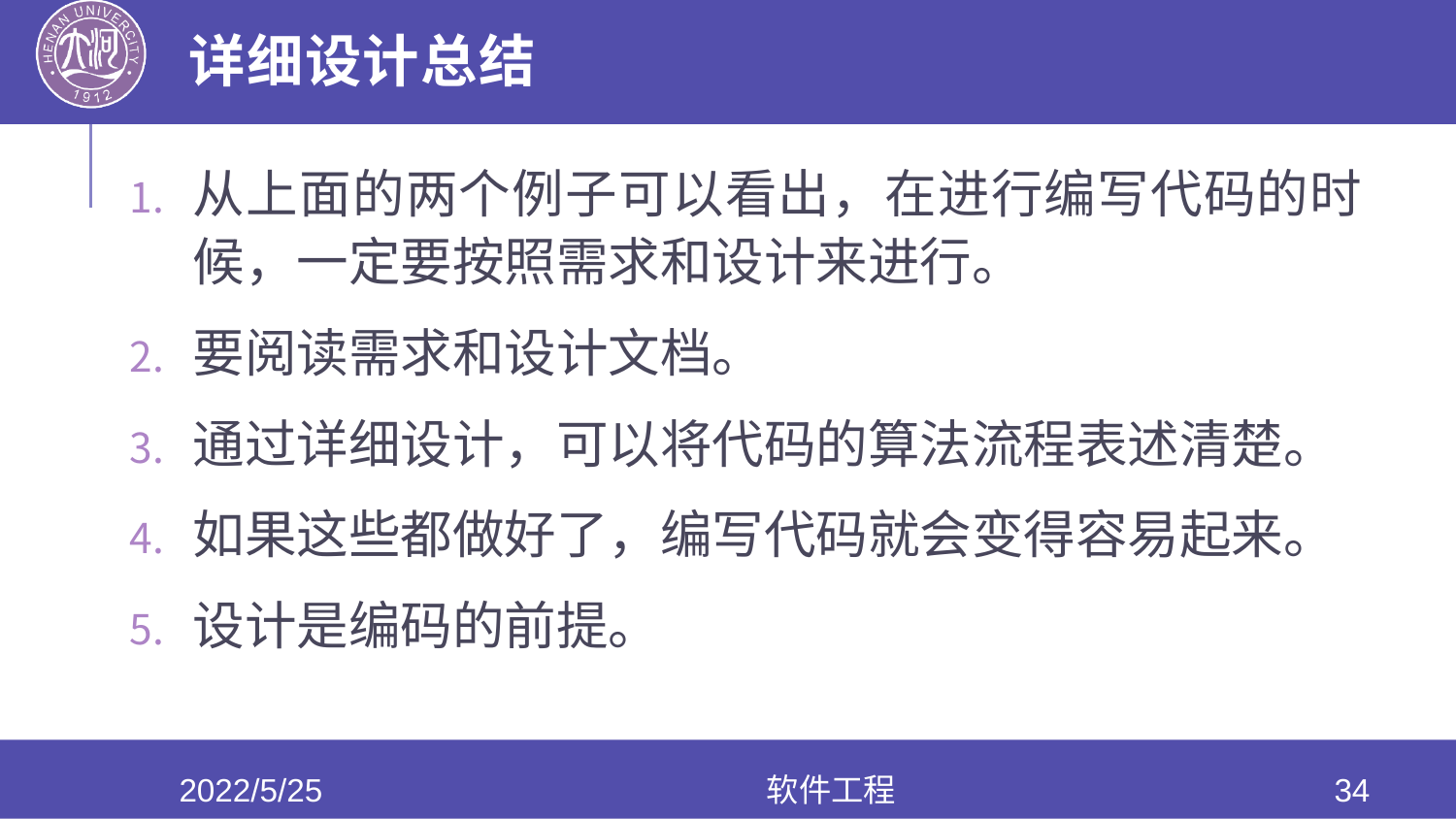

# 详细设计总结
从上面的两个例子可以看出，在进行编写代码的时候，一定要按照需求和设计来进行。
要阅读需求和设计文档。
通过详细设计，可以将代码的算法流程表述清楚。
如果这些都做好了，编写代码就会变得容易起来。
设计是编码的前提。
2022/5/25
软件工程
34